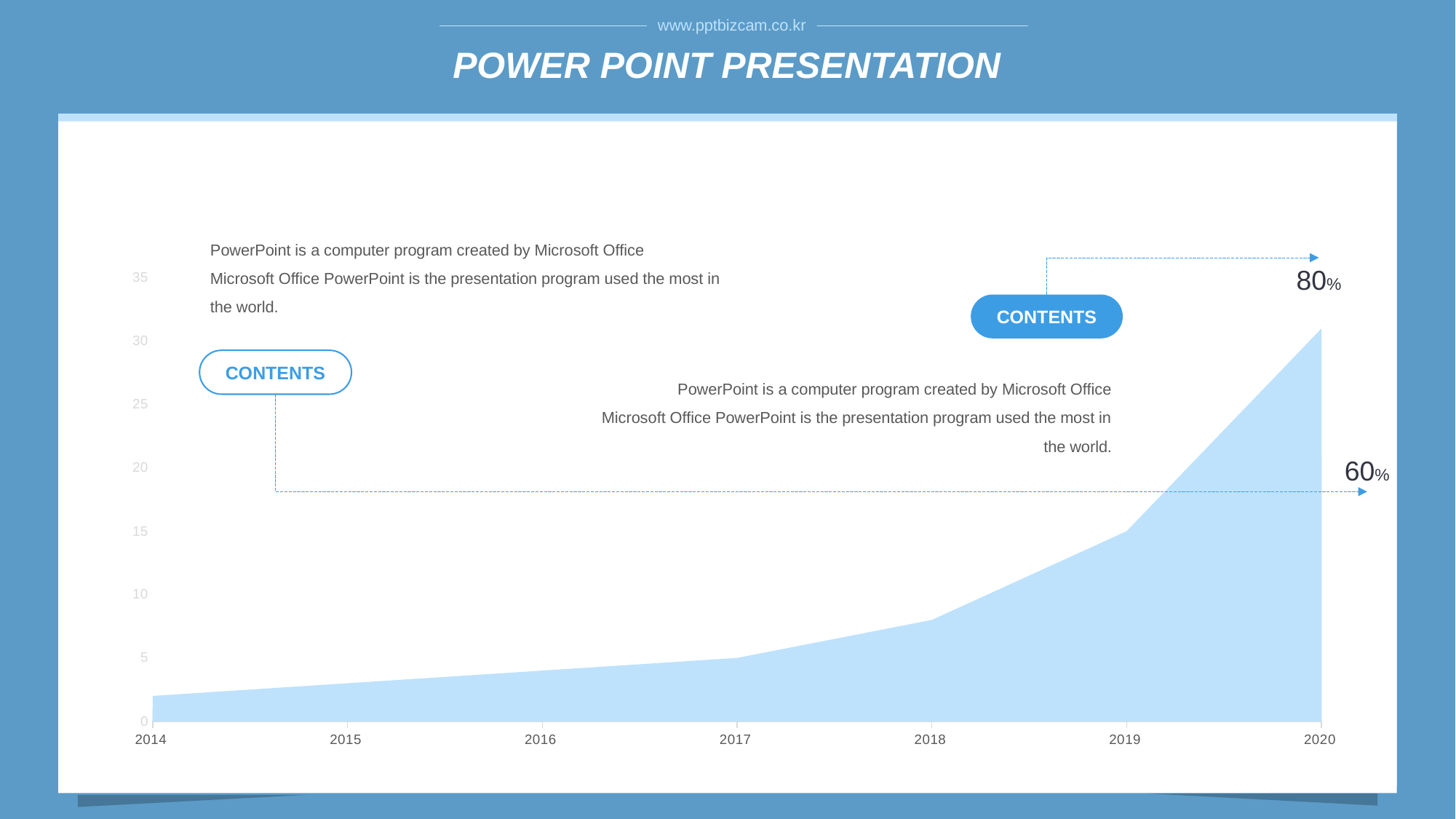

www.pptbizcam.co.kr
POWER POINT PRESENTATION

PowerPoint is a computer program created by Microsoft Office
Microsoft Office PowerPoint is the presentation program used the most in the world.
80%

### Chart

| Category | 계열 1 | 계열 2 |
|---|---|---|
| 2014 | 2.0 | 1.0 |
| 2015 | 3.0 | 2.0 |
| 2016 | 4.0 | 2.0 |
| 2017 | 5.0 | 3.0 |
| 2018 | 8.0 | 5.0 |
| 2019 | 15.0 | 11.0 |
| 2020 | 31.0 | 21.0 |
CONTENTS
CONTENTS
PowerPoint is a computer program created by Microsoft Office
Microsoft Office PowerPoint is the presentation program used the most in the world.
60%